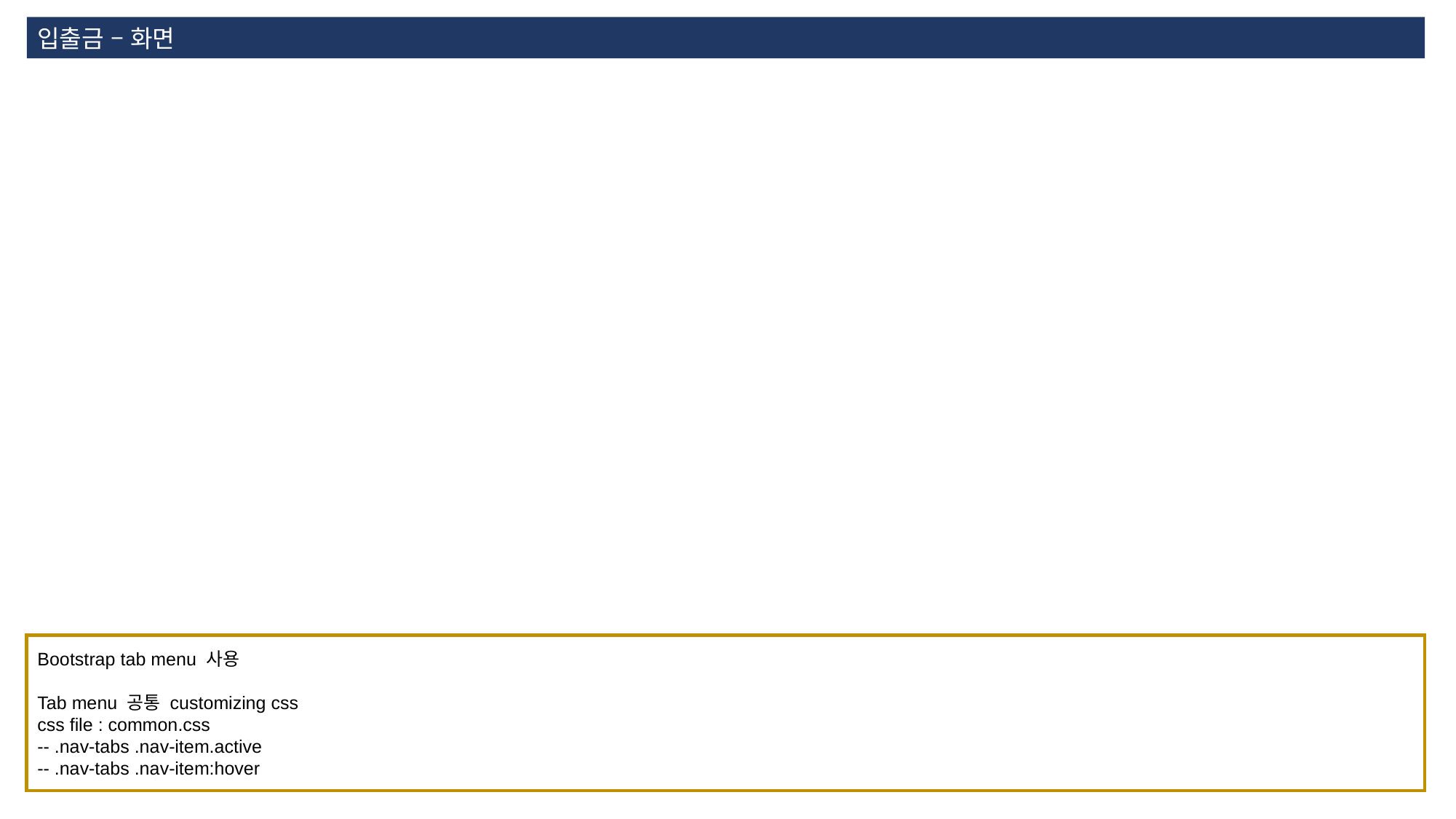

입출금 – 화면

Bootstrap tab menu 사용

Tab menu 공통 customizing css
css file : common.css
-- .nav-tabs .nav-item.active
-- .nav-tabs .nav-item:hover